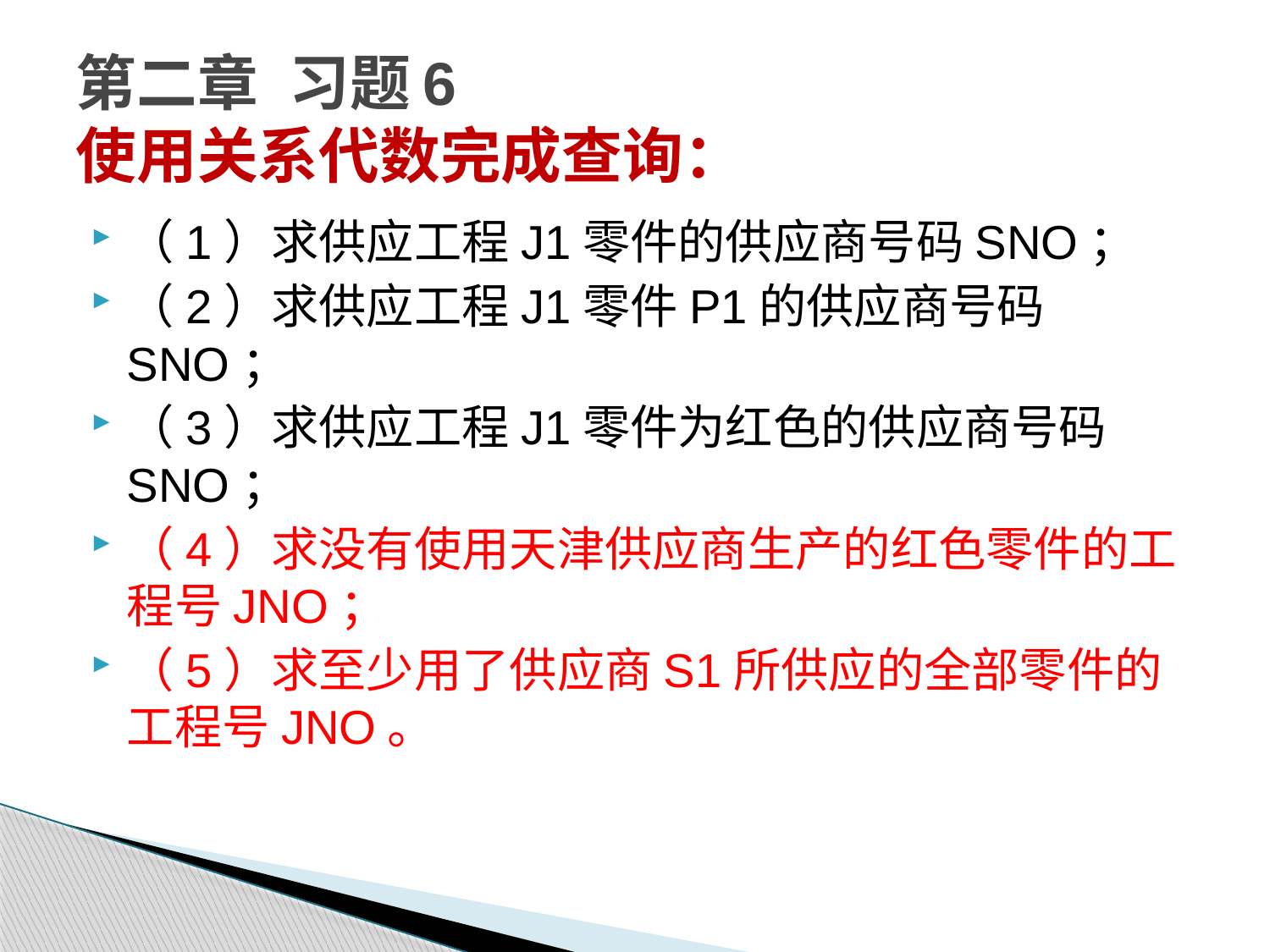

# 第二章	习题6 使用关系代数完成查询：
（1）求供应工程J1零件的供应商号码SNO；
（2）求供应工程J1零件P1的供应商号码SNO；
（3）求供应工程J1零件为红色的供应商号码SNO；
（4）求没有使用天津供应商生产的红色零件的工程号JNO；
（5）求至少用了供应商S1所供应的全部零件的工程号JNO。